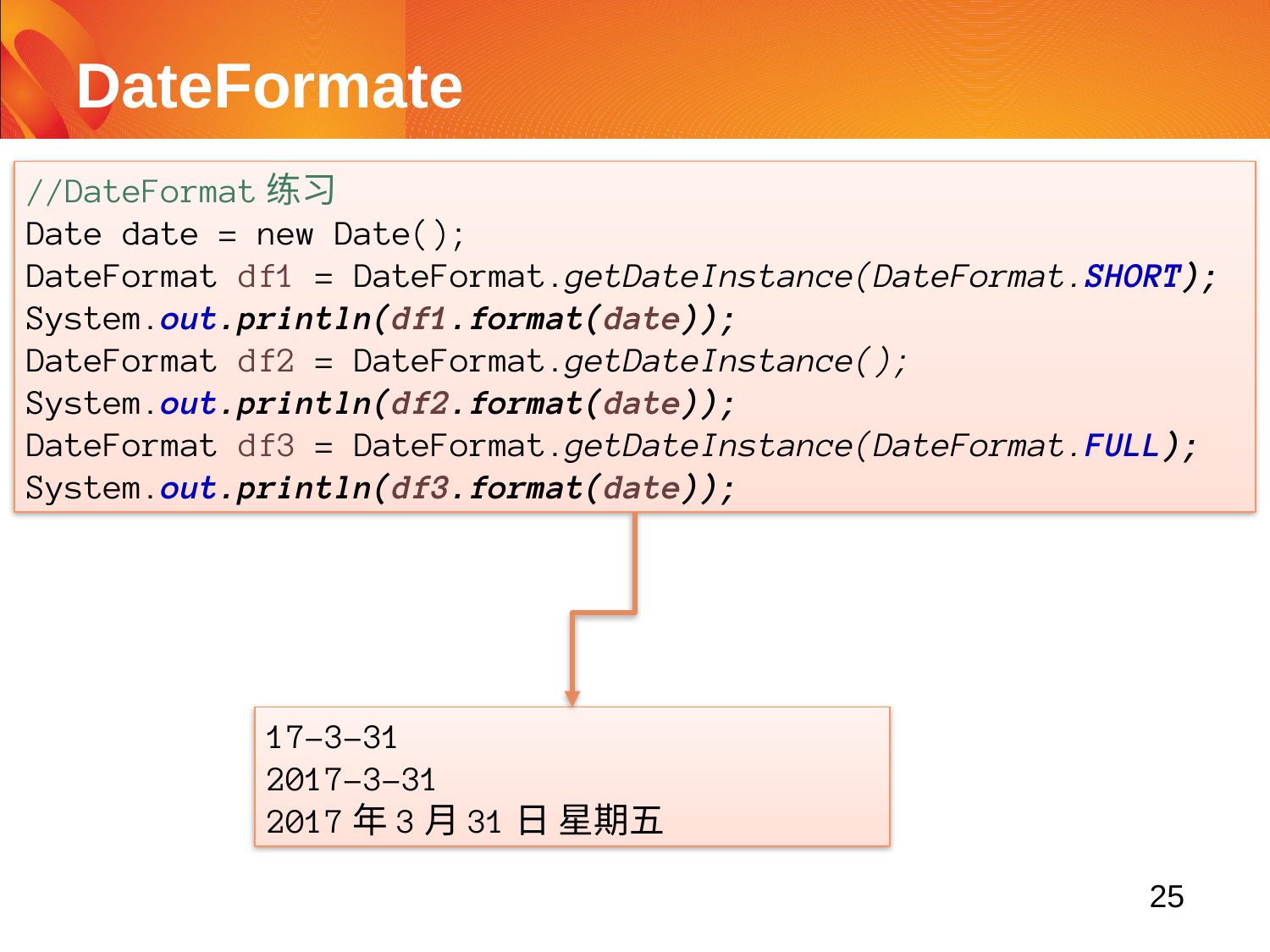

# DateFormate
//DateFormat练习
Date date = new Date();
DateFormat df1 = DateFormat.getDateInstance(DateFormat.SHORT);
System.out.println(df1.format(date));
DateFormat df2 = DateFormat.getDateInstance();
System.out.println(df2.format(date));
DateFormat df3 = DateFormat.getDateInstance(DateFormat.FULL);
System.out.println(df3.format(date));

17-3-31
2017-3-31
2017年3月31日 星期五